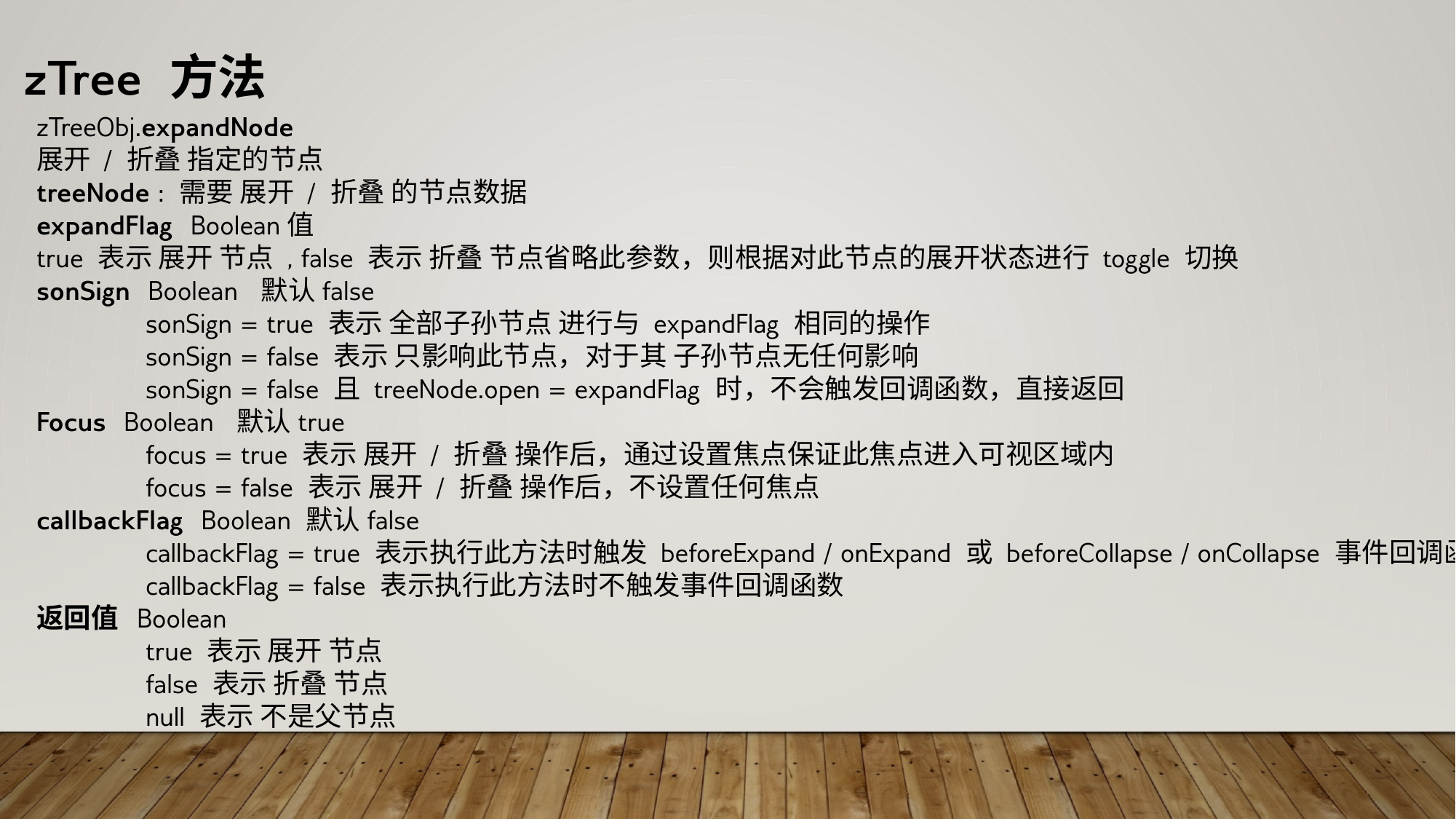

zTree 方法
zTreeObj.expandNode
展开 / 折叠 指定的节点
treeNode : 需要 展开 / 折叠 的节点数据
expandFlag  Boolean值
true 表示 展开 节点 , false 表示 折叠 节点省略此参数，则根据对此节点的展开状态进行 toggle 切换
sonSign  Boolean  默认false
	sonSign = true 表示 全部子孙节点 进行与 expandFlag 相同的操作
	sonSign = false 表示 只影响此节点，对于其 子孙节点无任何影响
	sonSign = false 且 treeNode.open = expandFlag 时，不会触发回调函数，直接返回
Focus  Boolean  默认true
	focus = true 表示 展开 / 折叠 操作后，通过设置焦点保证此焦点进入可视区域内
	focus = false 表示 展开 / 折叠 操作后，不设置任何焦点
callbackFlag  Boolean 默认false
	callbackFlag = true 表示执行此方法时触发 beforeExpand / onExpand 或 beforeCollapse / onCollapse 事件回调函数
	callbackFlag = false 表示执行此方法时不触发事件回调函数
返回值  Boolean
	true 表示 展开 节点
	false 表示 折叠 节点
	null 表示 不是父节点